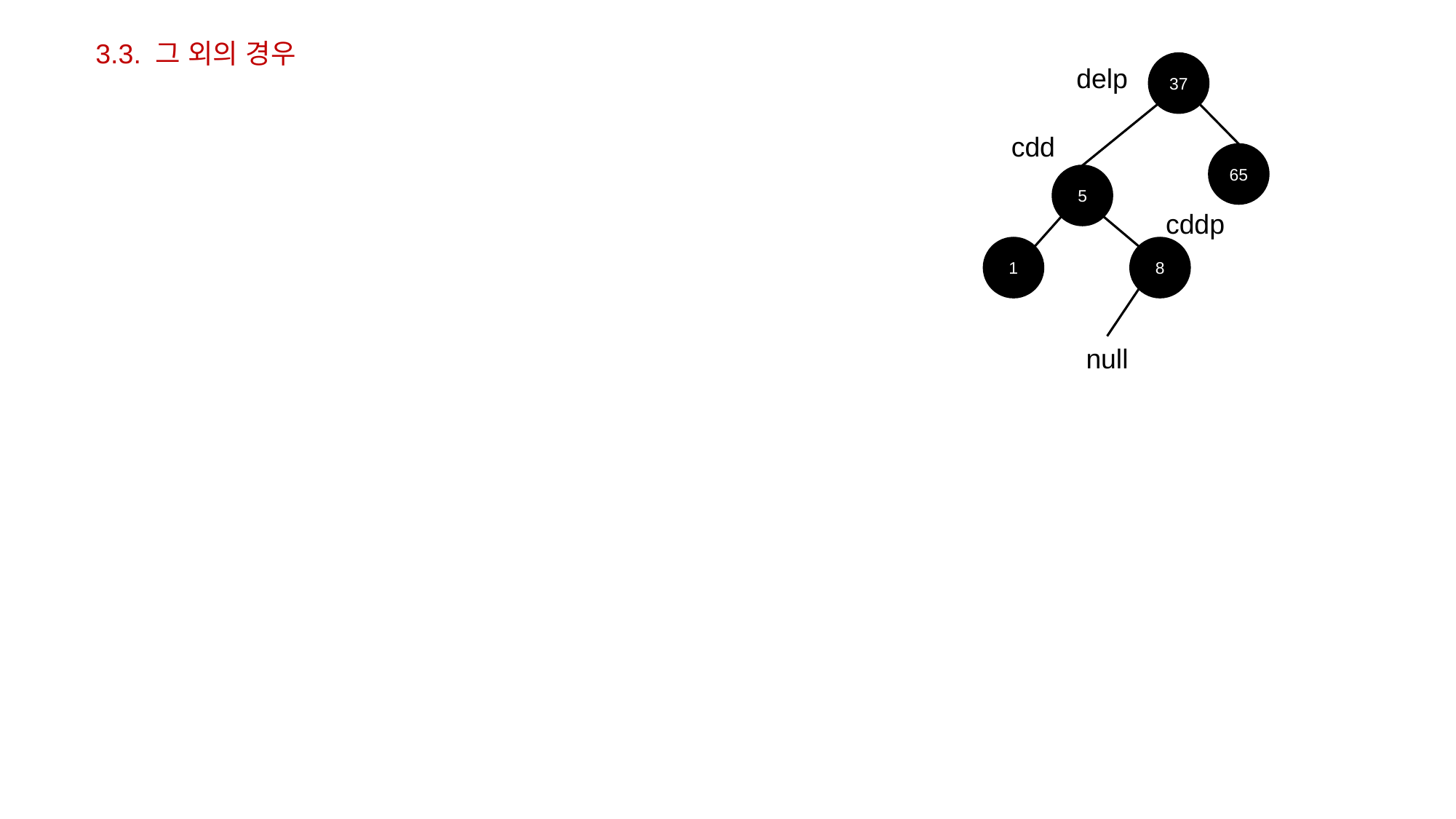

3.3. 그 외의 경우
37
delp
cdd
65
5
cddp
1
8
null